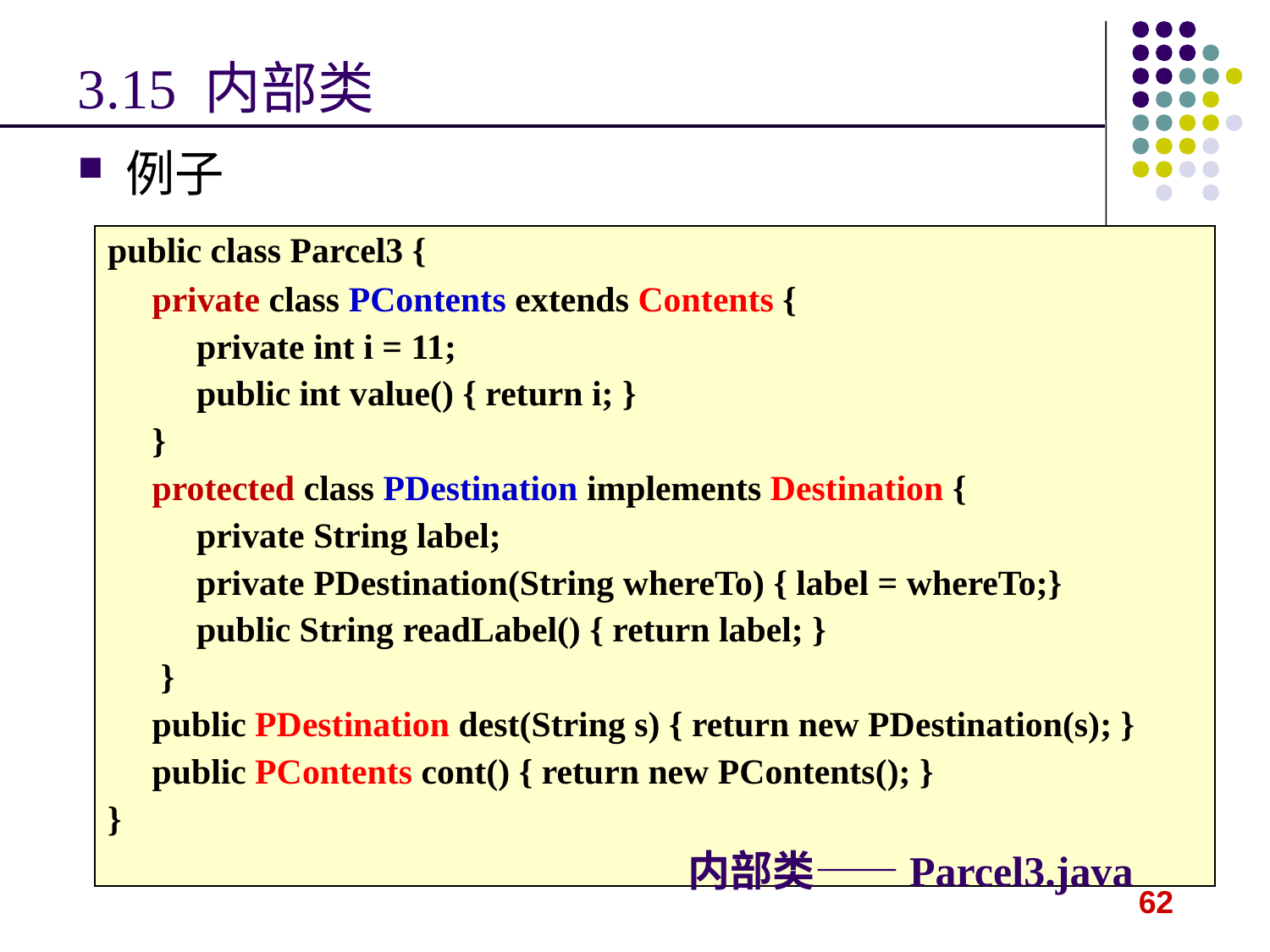

# 3.15 内部类
例子
public class Parcel3 {
     private class PContents extends Contents {
          private int i = 11;
          public int value() { return i; }
     }
     protected class PDestination implements Destination {
          private String label;
          private PDestination(String whereTo) { label = whereTo;}
          public String readLabel() { return label; }
      }
     public PDestination dest(String s) { return new PDestination(s); }
     public PContents cont() { return new PContents(); }
}
内部类——Parcel3.java